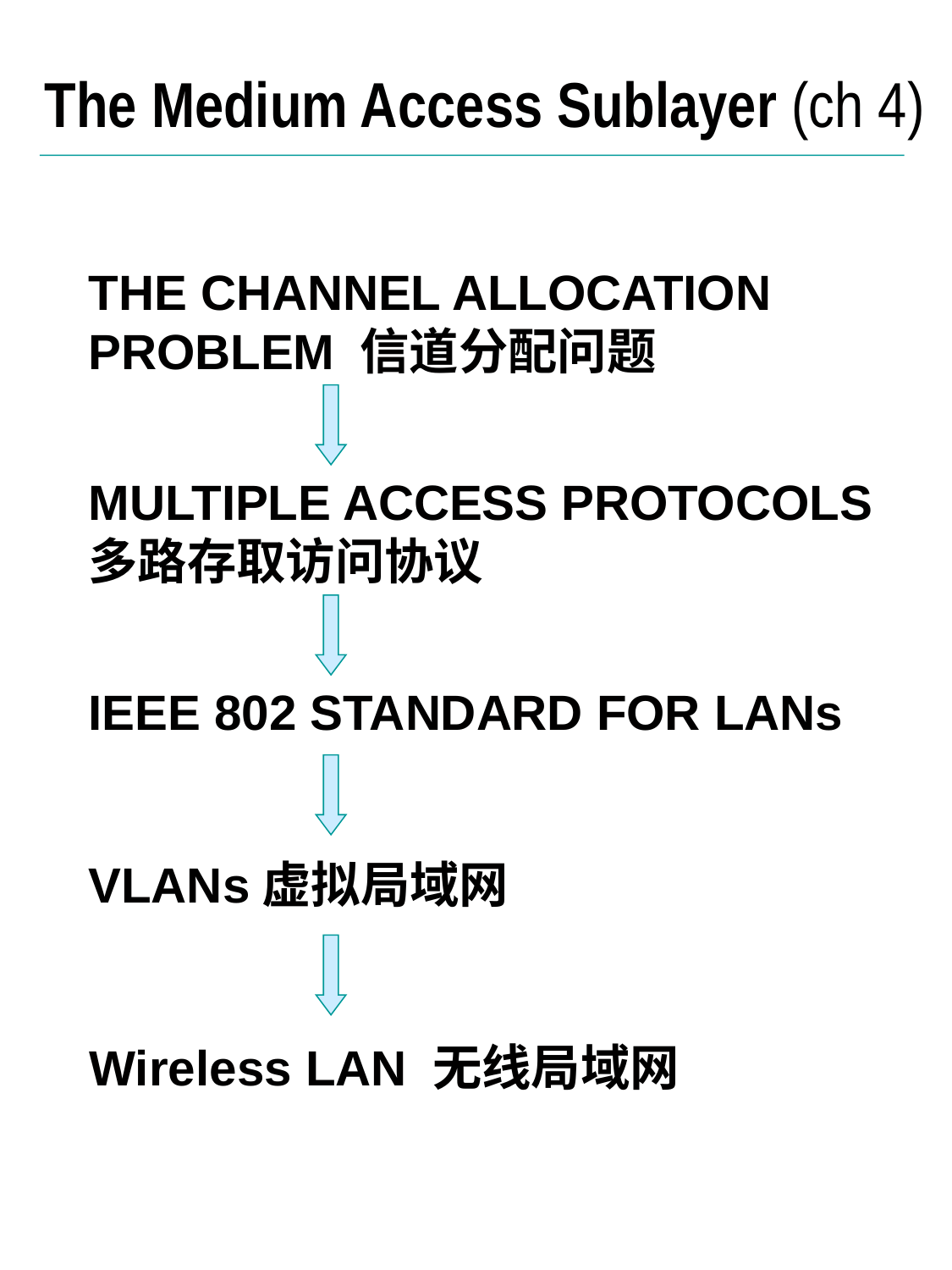

The Medium Access Sublayer (ch 4)

THE CHANNEL ALLOCATION PROBLEM 信道分配问题

MULTIPLE ACCESS PROTOCOLS多路存取访问协议

IEEE 802 STANDARD FOR LANs

VLANs虚拟局域网

Wireless LAN 无线局域网